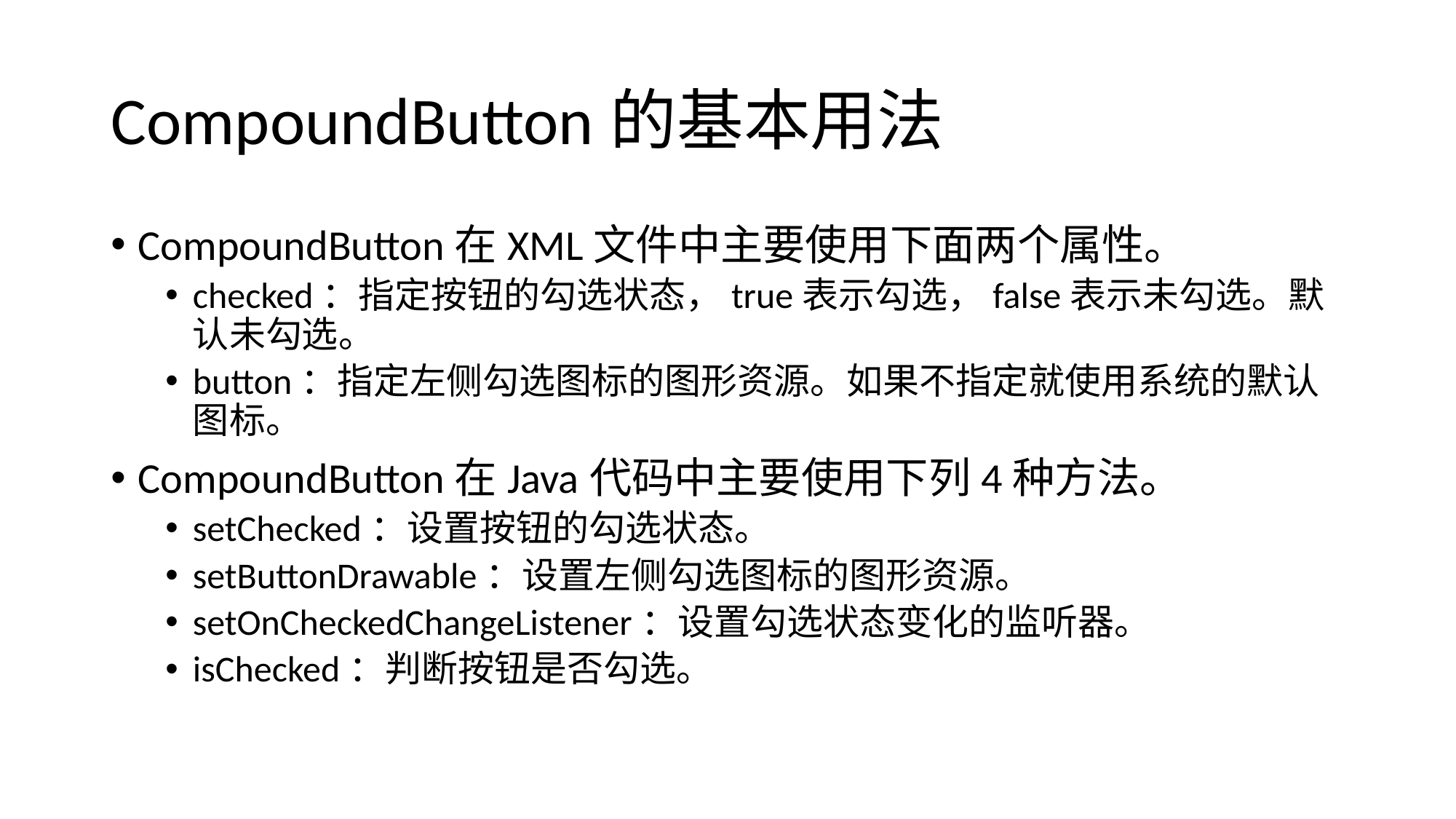

# CompoundButton的基本用法
CompoundButton在XML文件中主要使用下面两个属性。
checked：指定按钮的勾选状态，true表示勾选，false表示未勾选。默认未勾选。
button：指定左侧勾选图标的图形资源。如果不指定就使用系统的默认图标。
CompoundButton在Java代码中主要使用下列4种方法。
setChecked：设置按钮的勾选状态。
setButtonDrawable：设置左侧勾选图标的图形资源。
setOnCheckedChangeListener：设置勾选状态变化的监听器。
isChecked：判断按钮是否勾选。